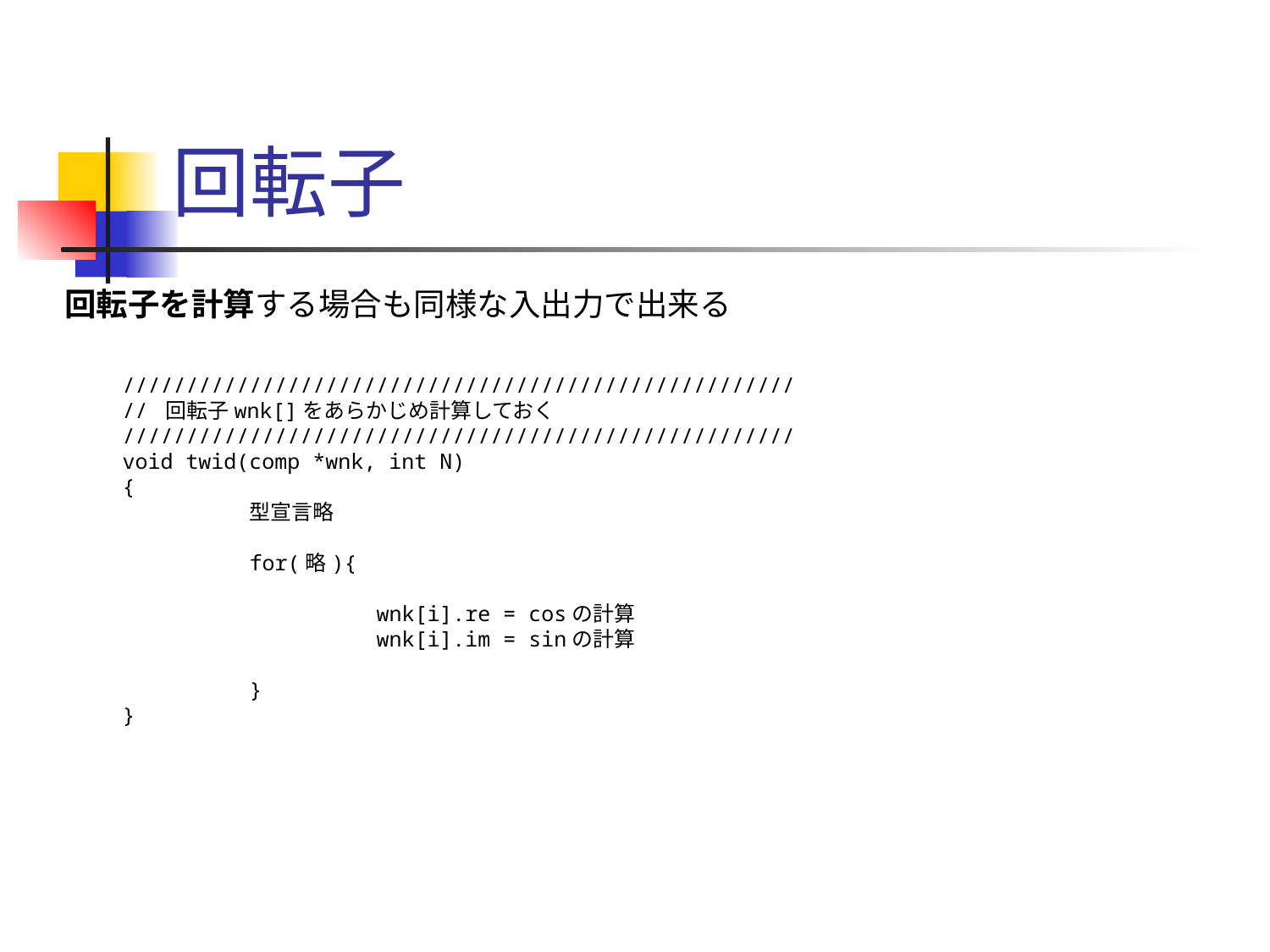

# 回転子
回転子を計算する場合も同様な入出力で出来る
/////////////////////////////////////////////////////
// 回転子wnk[]をあらかじめ計算しておく
/////////////////////////////////////////////////////
void twid(comp *wnk, int N)
{
	型宣言略

	for(略){

		wnk[i].re = cosの計算
		wnk[i].im = sinの計算

	}
}